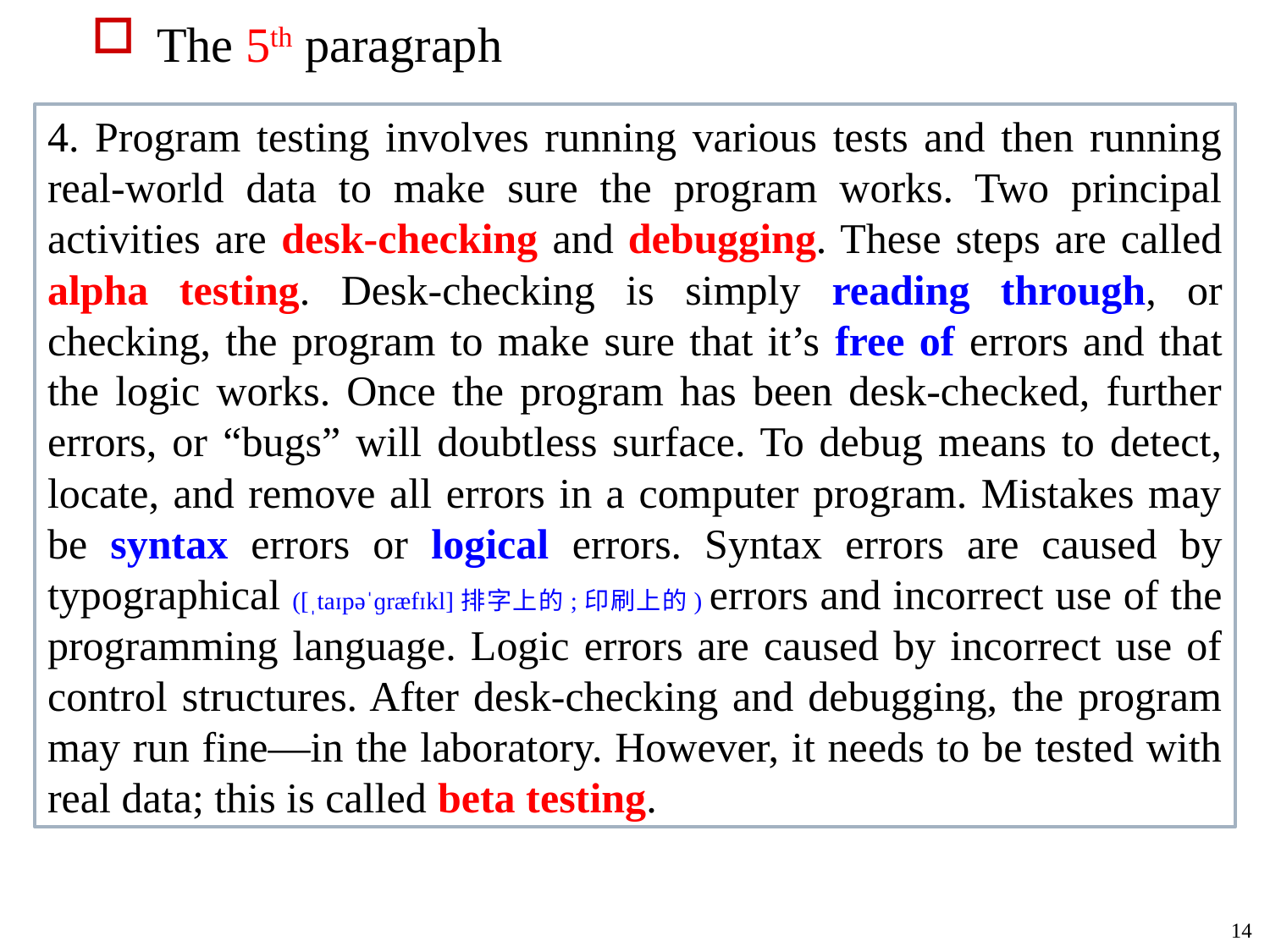

The 5th paragraph
4. Program testing involves running various tests and then running real-world data to make sure the program works. Two principal activities are desk-checking and debugging. These steps are called alpha testing. Desk-checking is simply reading through, or checking, the program to make sure that it’s free of errors and that the logic works. Once the program has been desk-checked, further errors, or “bugs” will doubtless surface. To debug means to detect, locate, and remove all errors in a computer program. Mistakes may be syntax errors or logical errors. Syntax errors are caused by typographical ([ˌtaɪpəˈɡræfɪkl]排字上的;印刷上的) errors and incorrect use of the programming language. Logic errors are caused by incorrect use of control structures. After desk-checking and debugging, the program may run fine—in the laboratory. However, it needs to be tested with real data; this is called beta testing.
14